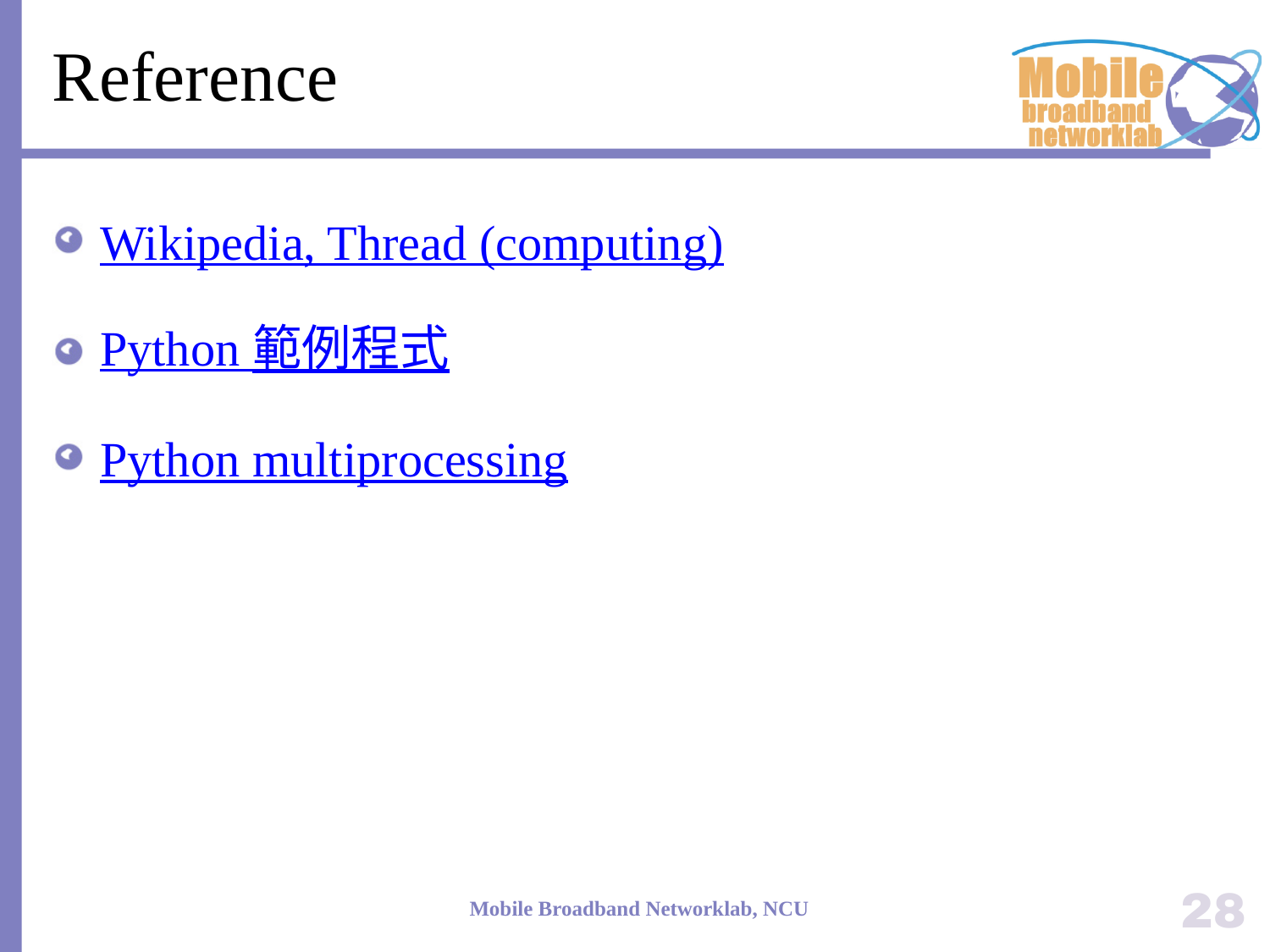

# Reference
Wikipedia, Thread (computing)
Python 範例程式
Python multiprocessing

28